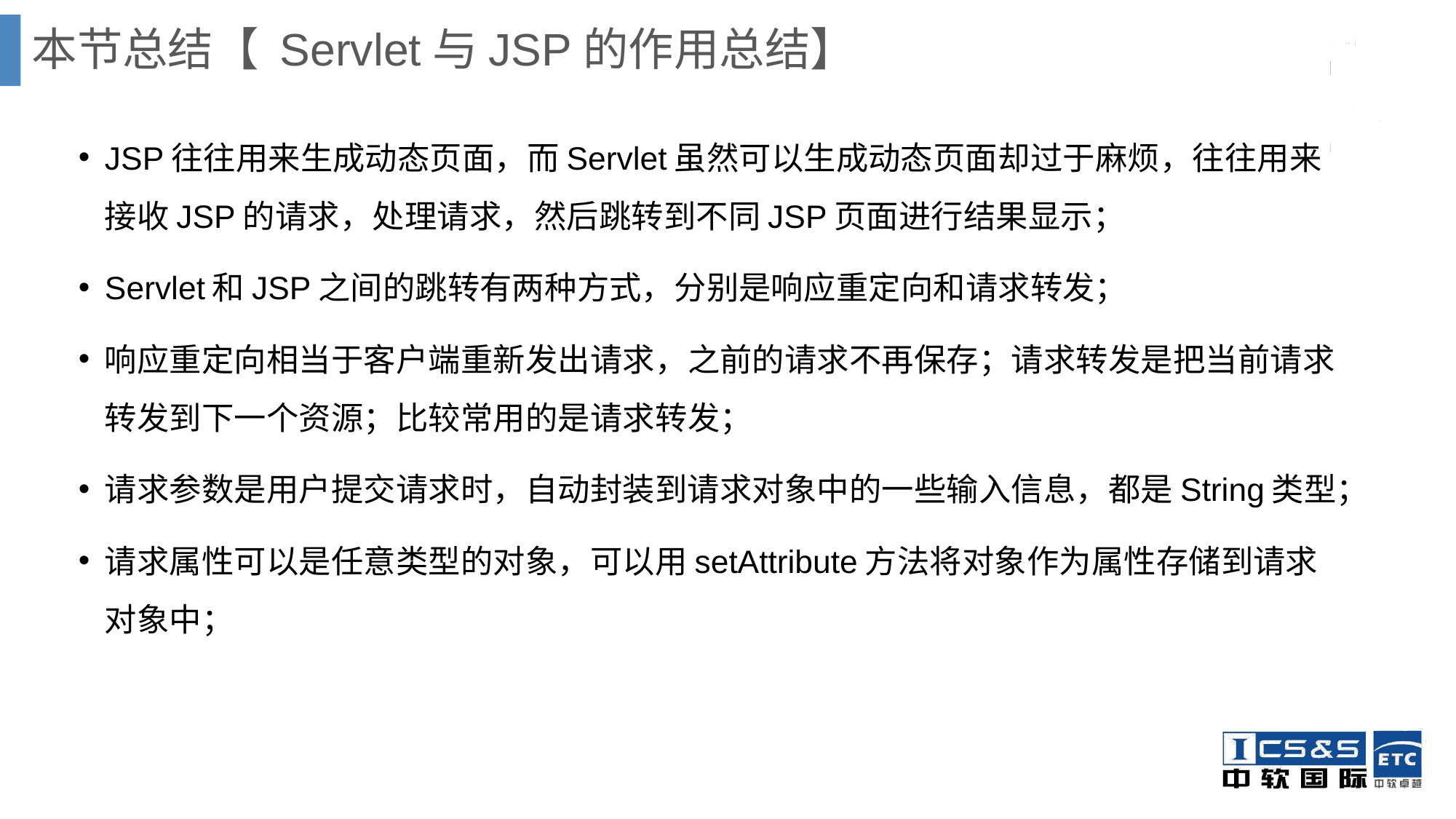

# 本节总结【 Servlet与JSP的作用总结】
JSP往往用来生成动态页面，而Servlet虽然可以生成动态页面却过于麻烦，往往用来接收JSP的请求，处理请求，然后跳转到不同JSP页面进行结果显示；
Servlet和JSP之间的跳转有两种方式，分别是响应重定向和请求转发；
响应重定向相当于客户端重新发出请求，之前的请求不再保存；请求转发是把当前请求转发到下一个资源；比较常用的是请求转发；
请求参数是用户提交请求时，自动封装到请求对象中的一些输入信息，都是String类型；
请求属性可以是任意类型的对象，可以用setAttribute方法将对象作为属性存储到请求对象中；